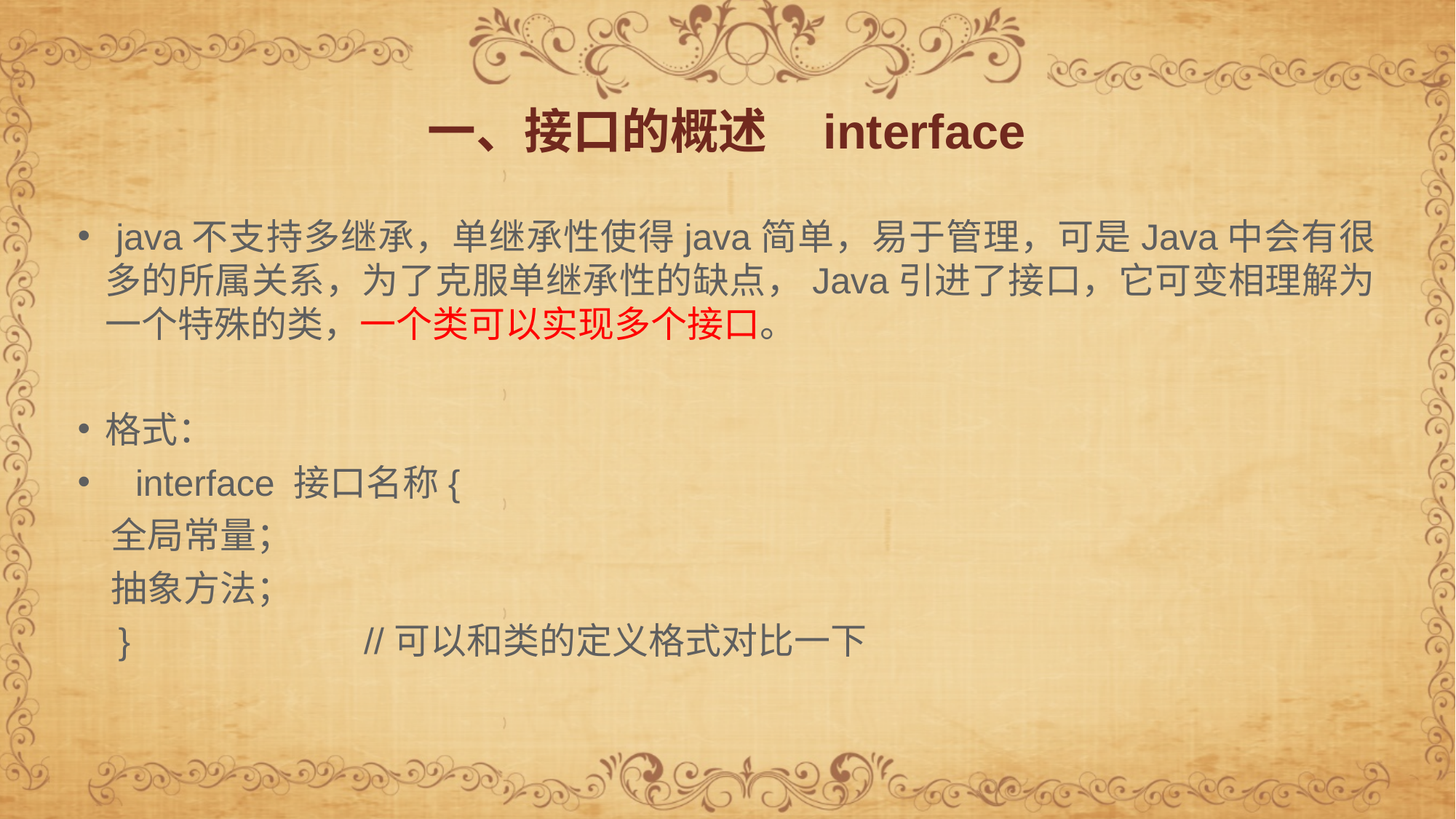

一、接口的概述    interface
 java不支持多继承，单继承性使得java简单，易于管理，可是Java中会有很多的所属关系，为了克服单继承性的缺点，Java引进了接口，它可变相理解为一个特殊的类，一个类可以实现多个接口。

格式：
   interface 接口名称{
   全局常量；
   抽象方法；
    }                       //可以和类的定义格式对比一下